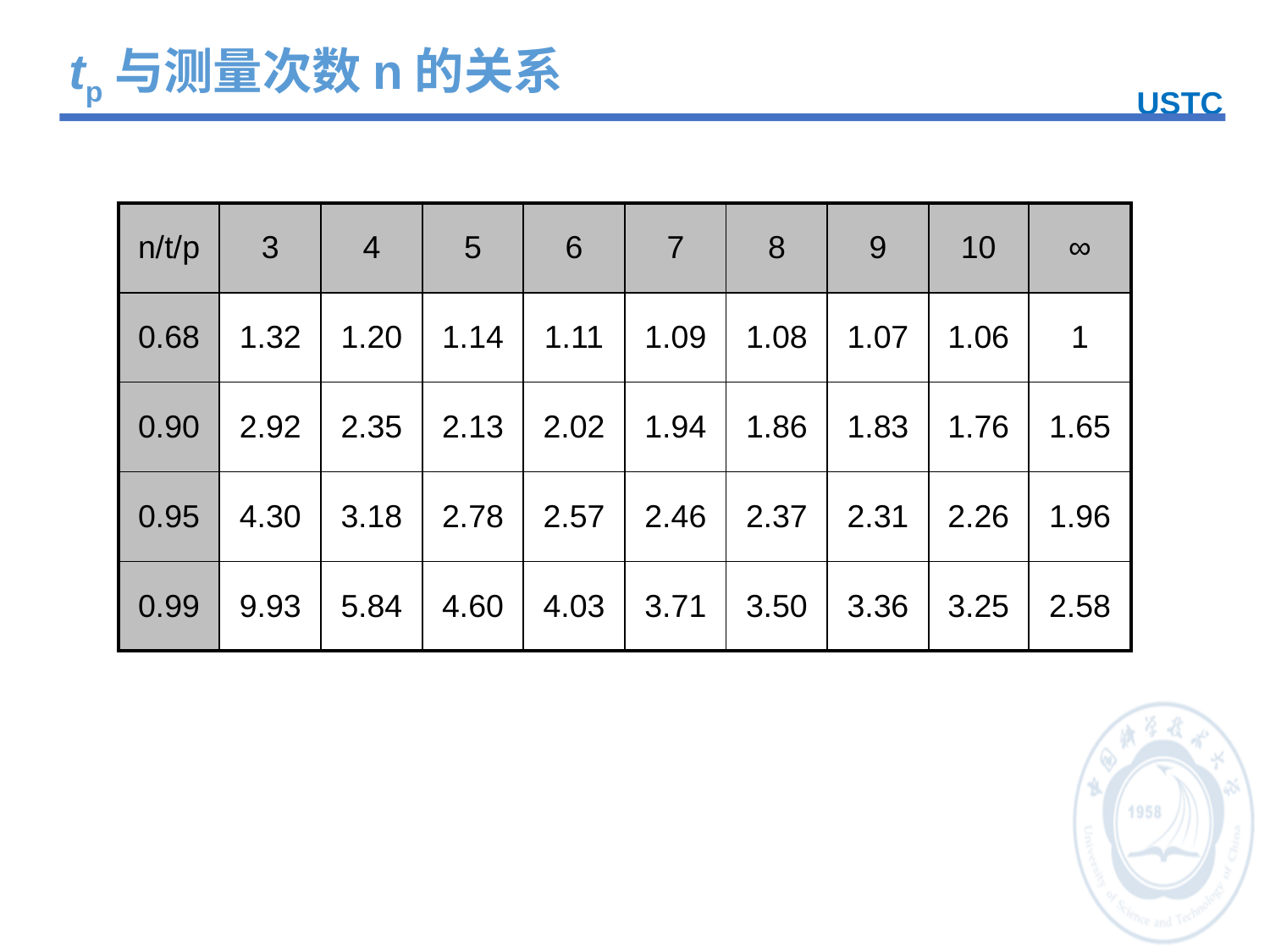

tp与测量次数n的关系
USTC

| n/t/p | 3 | 4 | 5 | 6 | 7 | 8 | 9 | 10 | ∞ |
| --- | --- | --- | --- | --- | --- | --- | --- | --- | --- |
| 0.68 | 1.32 | 1.20 | 1.14 | 1.11 | 1.09 | 1.08 | 1.07 | 1.06 | 1 |
| 0.90 | 2.92 | 2.35 | 2.13 | 2.02 | 1.94 | 1.86 | 1.83 | 1.76 | 1.65 |
| 0.95 | 4.30 | 3.18 | 2.78 | 2.57 | 2.46 | 2.37 | 2.31 | 2.26 | 1.96 |
| 0.99 | 9.93 | 5.84 | 4.60 | 4.03 | 3.71 | 3.50 | 3.36 | 3.25 | 2.58 |

9